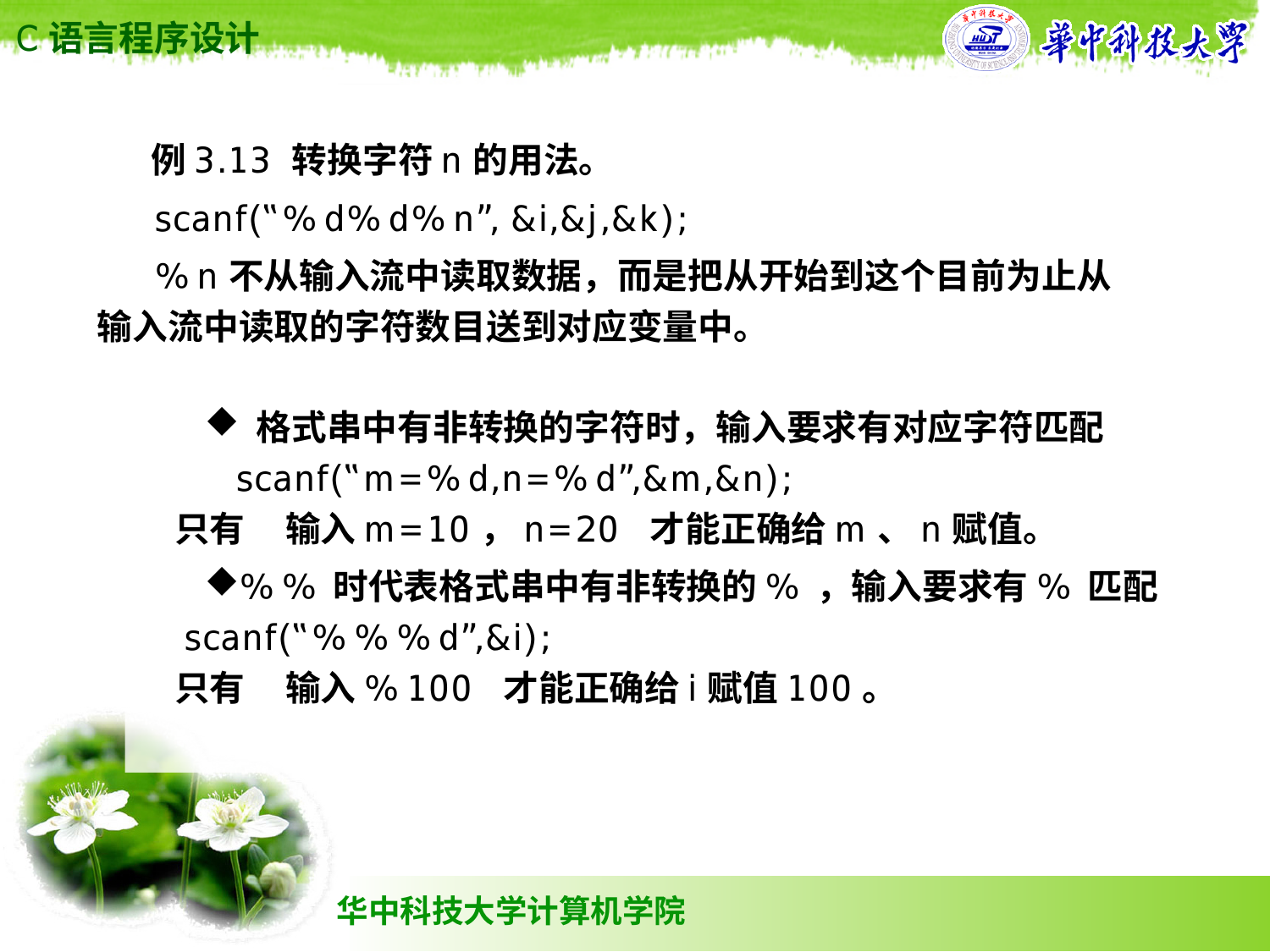

例3.13 转换字符n的用法。
  scanf(“%d%d%n”, &i,&j,&k);
  %n不从输入流中读取数据，而是把从开始到这个目前为止从输入流中读取的字符数目送到对应变量中。
 格式串中有非转换的字符时，输入要求有对应字符匹配
      scanf(“m=%d,n=%d”,&m,&n);
只有     输入m=10，n=20  才能正确给m、n赋值。
%%时代表格式串中有非转换的%，输入要求有%匹配
 scanf(“%%%d”,&i);
只有     输入%100  才能正确给i赋值100。